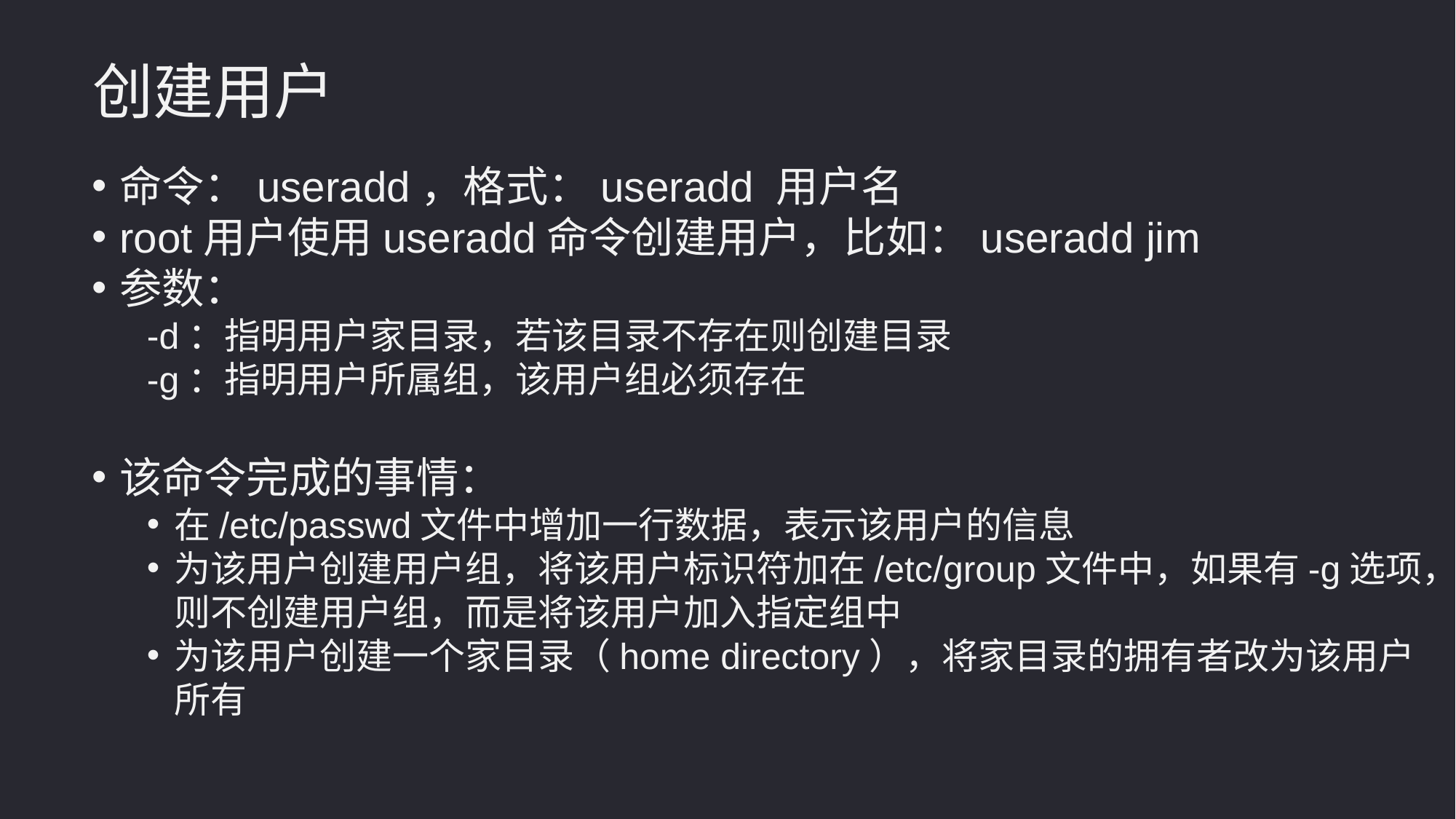

创建用户
命令：useradd，格式：useradd 用户名
root用户使用useradd命令创建用户，比如：useradd jim
参数：
-d：指明用户家目录，若该目录不存在则创建目录
-g：指明用户所属组，该用户组必须存在

该命令完成的事情：
在/etc/passwd文件中增加一行数据，表示该用户的信息
为该用户创建用户组，将该用户标识符加在/etc/group文件中，如果有-g选项，则不创建用户组，而是将该用户加入指定组中
为该用户创建一个家目录（home directory），将家目录的拥有者改为该用户所有